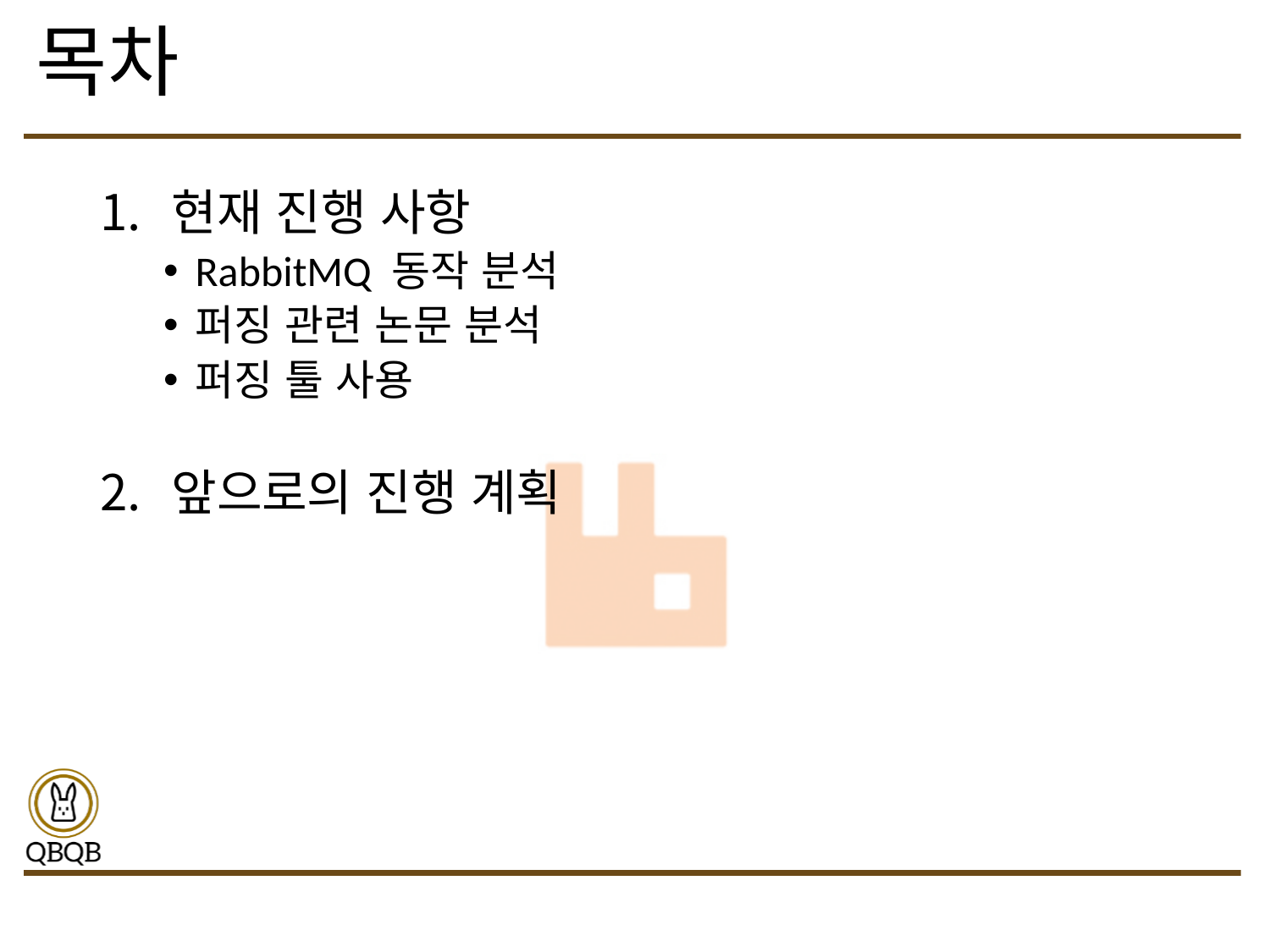

# 목차
현재 진행 사항
RabbitMQ 동작 분석
퍼징 관련 논문 분석
퍼징 툴 사용
앞으로의 진행 계획